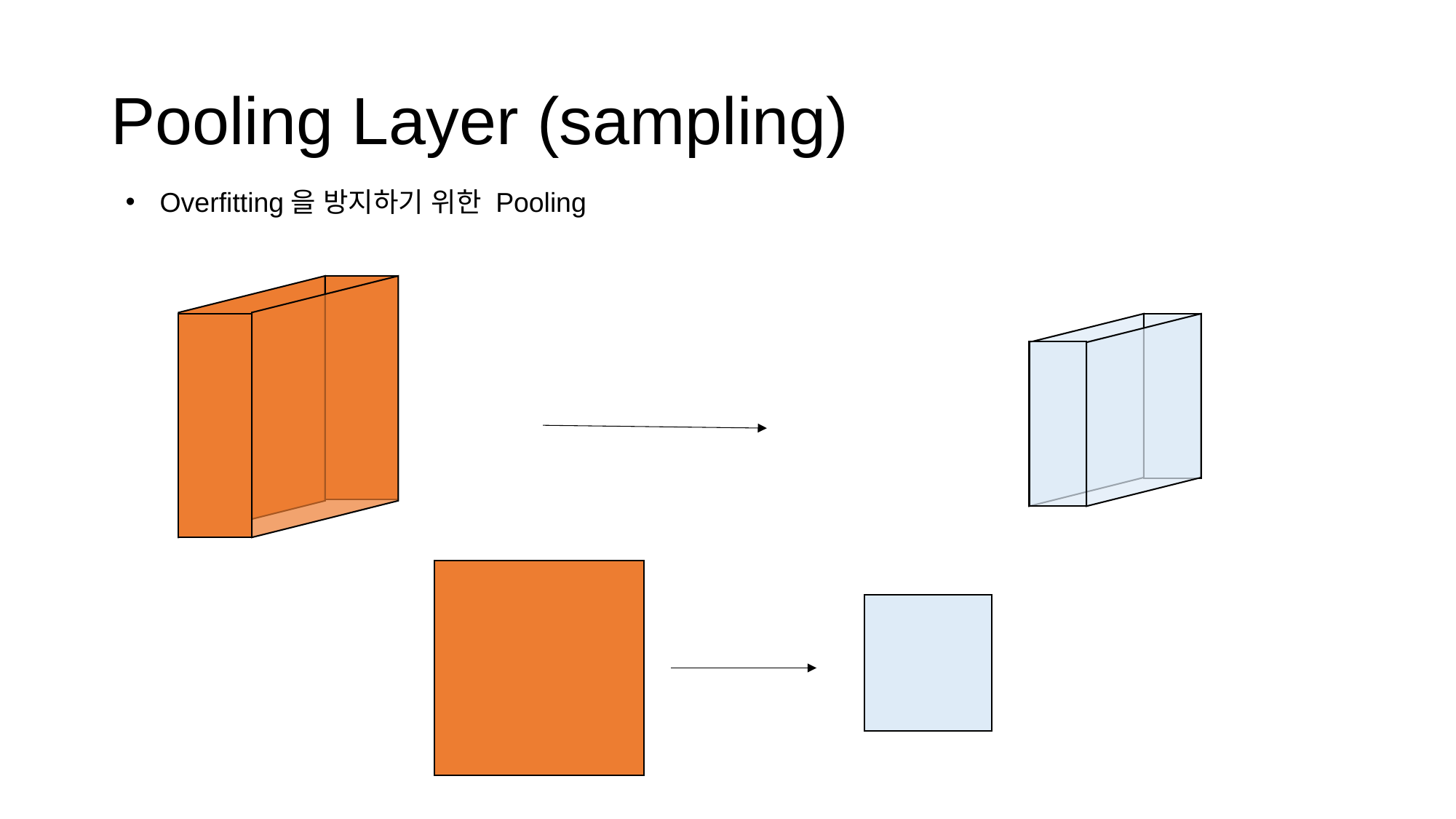

# Pooling Layer (sampling)
Overfitting을 방지하기 위한 Pooling